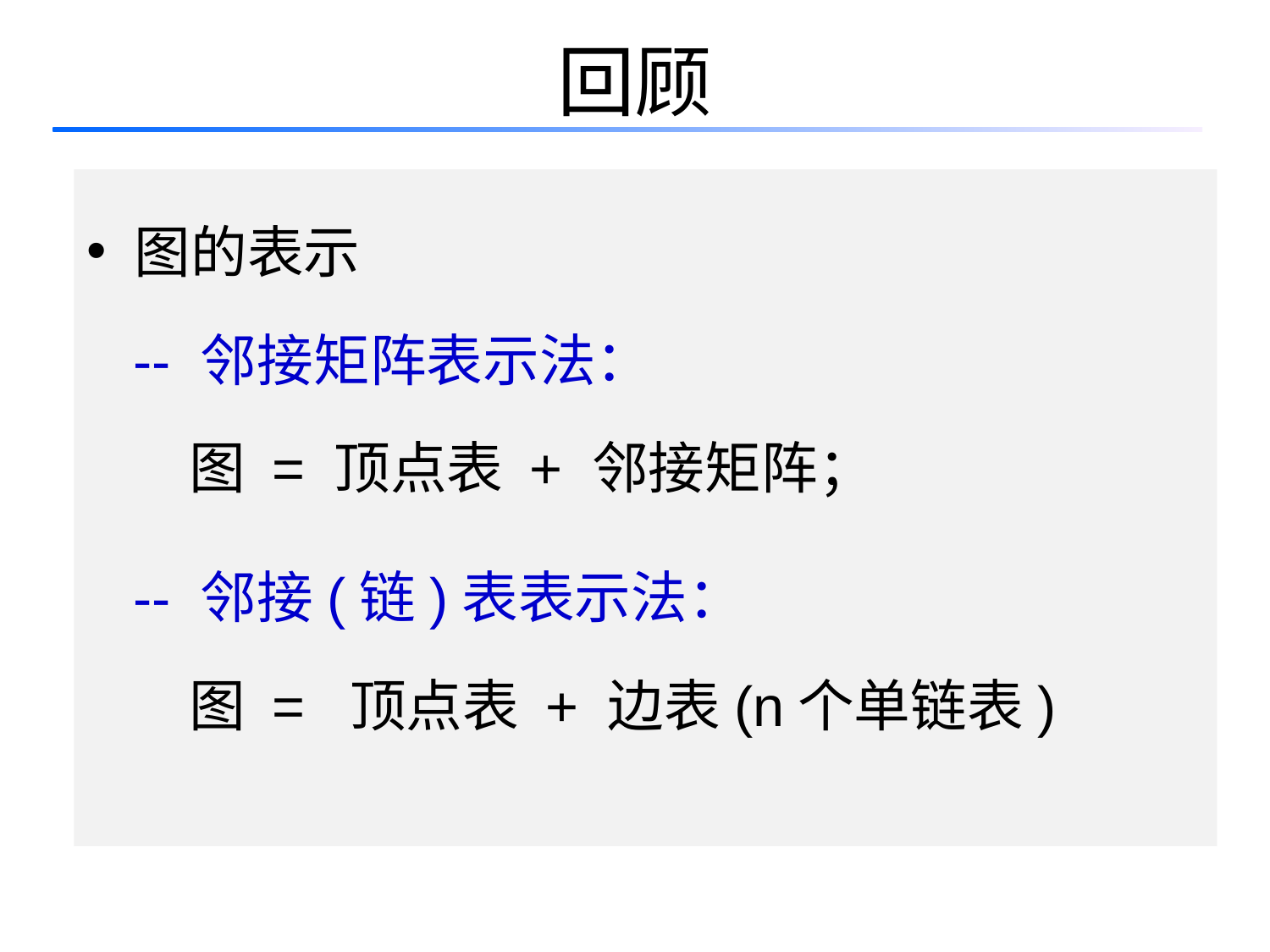

# 回顾

图的表示
   -- 邻接矩阵表示法：
       图 = 顶点表 + 邻接矩阵；
   -- 邻接(链)表表示法：
       图 =  顶点表 + 边表(n个单链表)